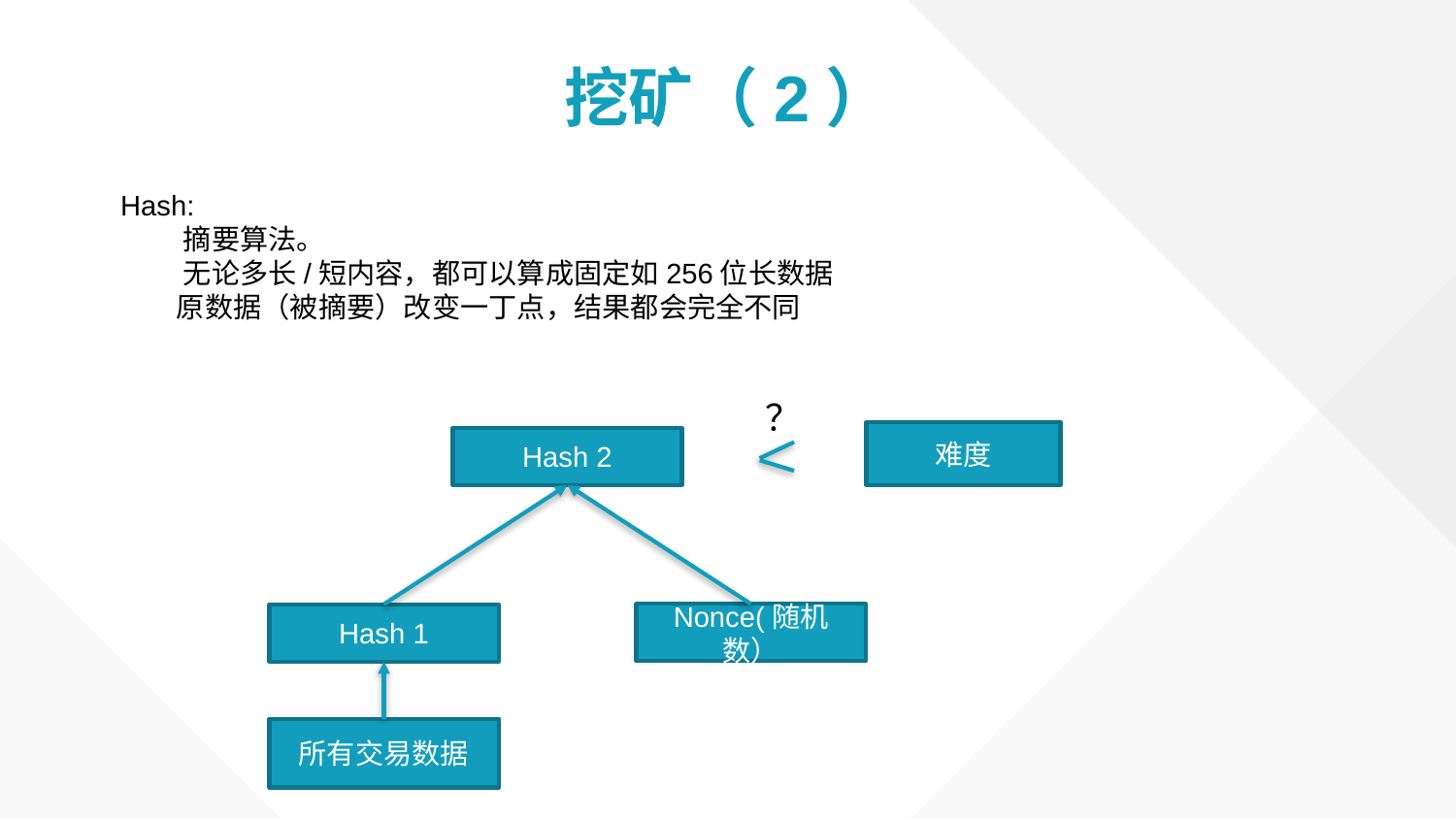

# 挖矿（2）
Hash:
       摘要算法。
       无论多长/短内容，都可以算成固定如256位长数据
       原数据（被摘要）改变一丁点，结果都会完全不同

？
难度
Hash 2
Nonce(随机数）
Hash 1
所有交易数据